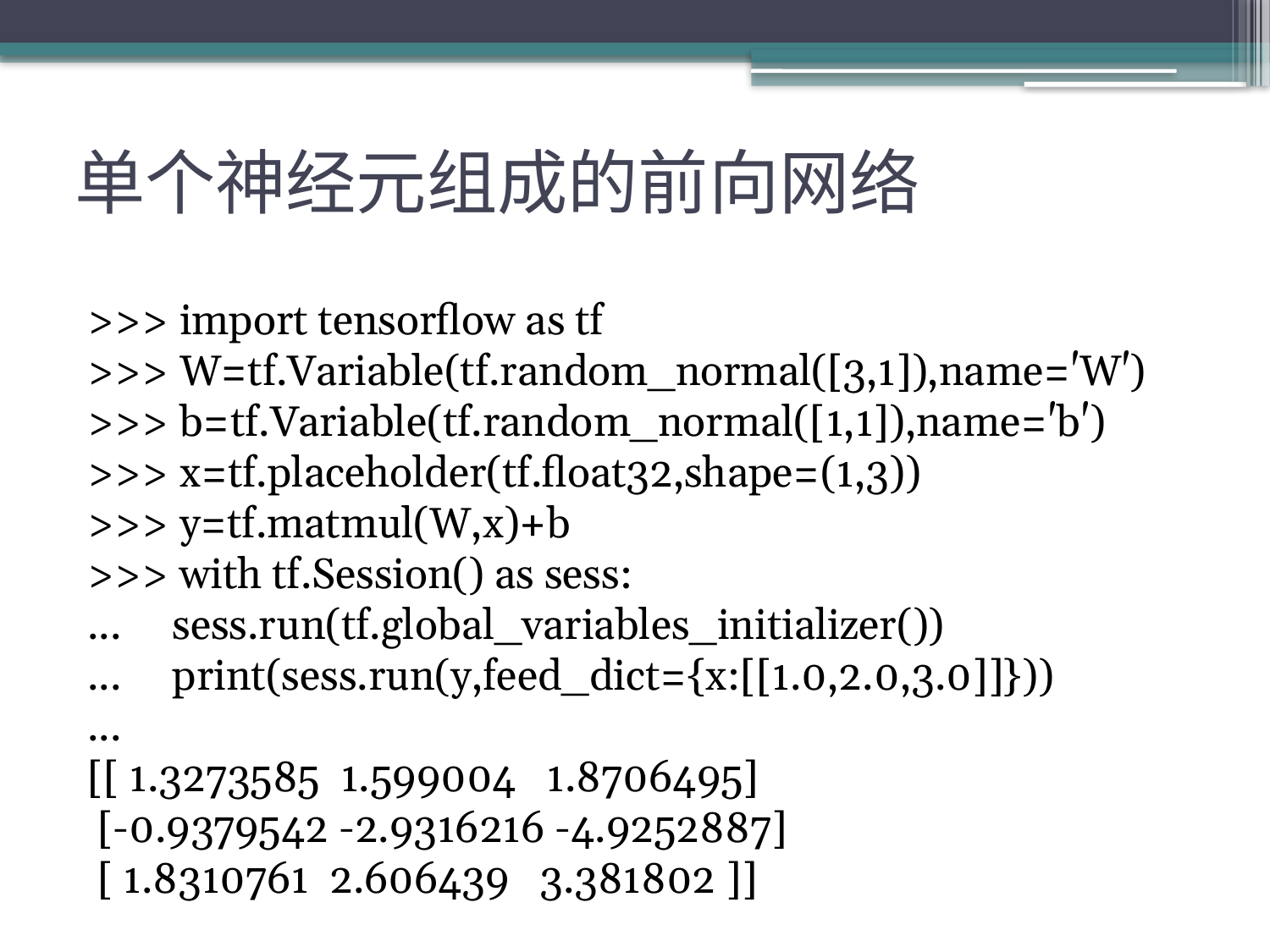

# 单个神经元组成的前向网络
>>> import tensorflow as tf
>>> W=tf.Variable(tf.random_normal([3,1]),name='W')
>>> b=tf.Variable(tf.random_normal([1,1]),name='b')
>>> x=tf.placeholder(tf.float32,shape=(1,3))
>>> y=tf.matmul(W,x)+b
>>> with tf.Session() as sess:
...     sess.run(tf.global_variables_initializer())
...     print(sess.run(y,feed_dict={x:[[1.0,2.0,3.0]]}))
...
[[ 1.3273585  1.599004   1.8706495]
 [-0.9379542 -2.9316216 -4.9252887]
 [ 1.8310761  2.606439   3.381802 ]]